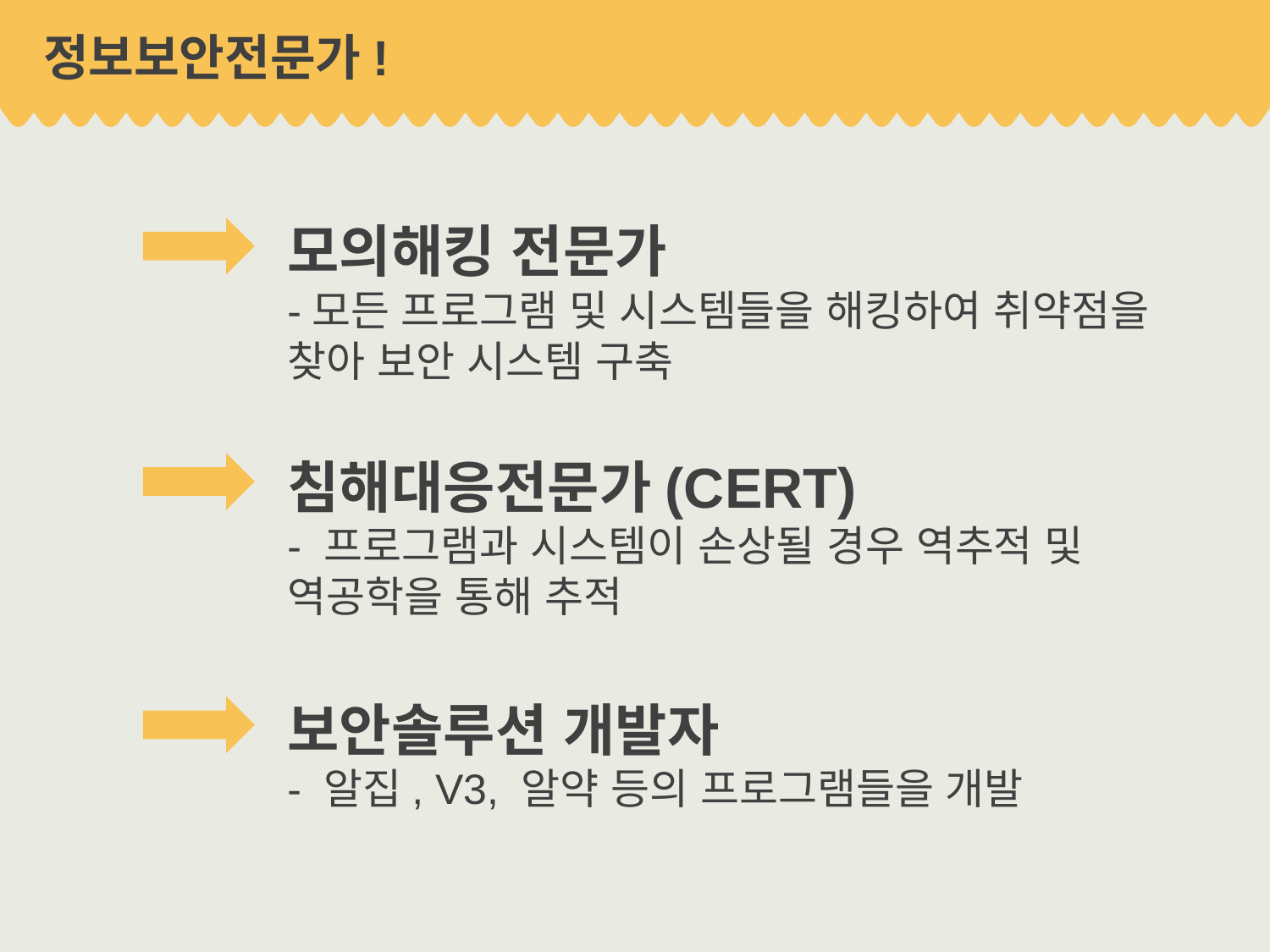

# 정보보안전문가!

모의해킹 전문가
-모든 프로그램 및 시스템들을 해킹하여 취약점을 찾아 보안 시스템 구축

침해대응전문가(CERT)
- 프로그램과 시스템이 손상될 경우 역추적 및 역공학을 통해 추적

보안솔루션 개발자
- 알집, V3, 알약 등의 프로그램들을 개발